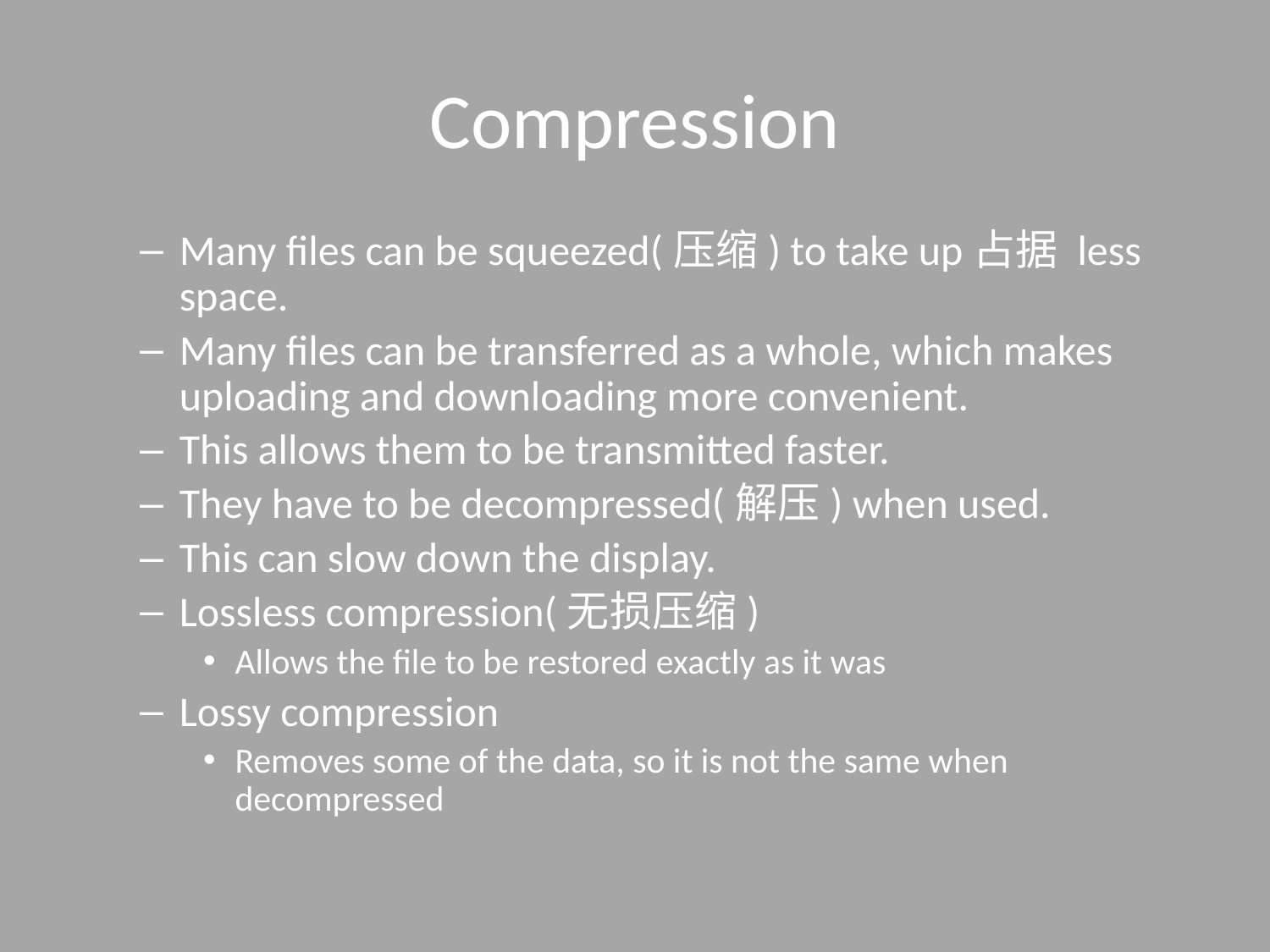

# Compression
Many files can be squeezed(压缩) to take up占据 less space.
Many files can be transferred as a whole, which makes uploading and downloading more convenient.
This allows them to be transmitted faster.
They have to be decompressed(解压) when used.
This can slow down the display.
Lossless compression(无损压缩)
Allows the file to be restored exactly as it was
Lossy compression
Removes some of the data, so it is not the same when     decompressed